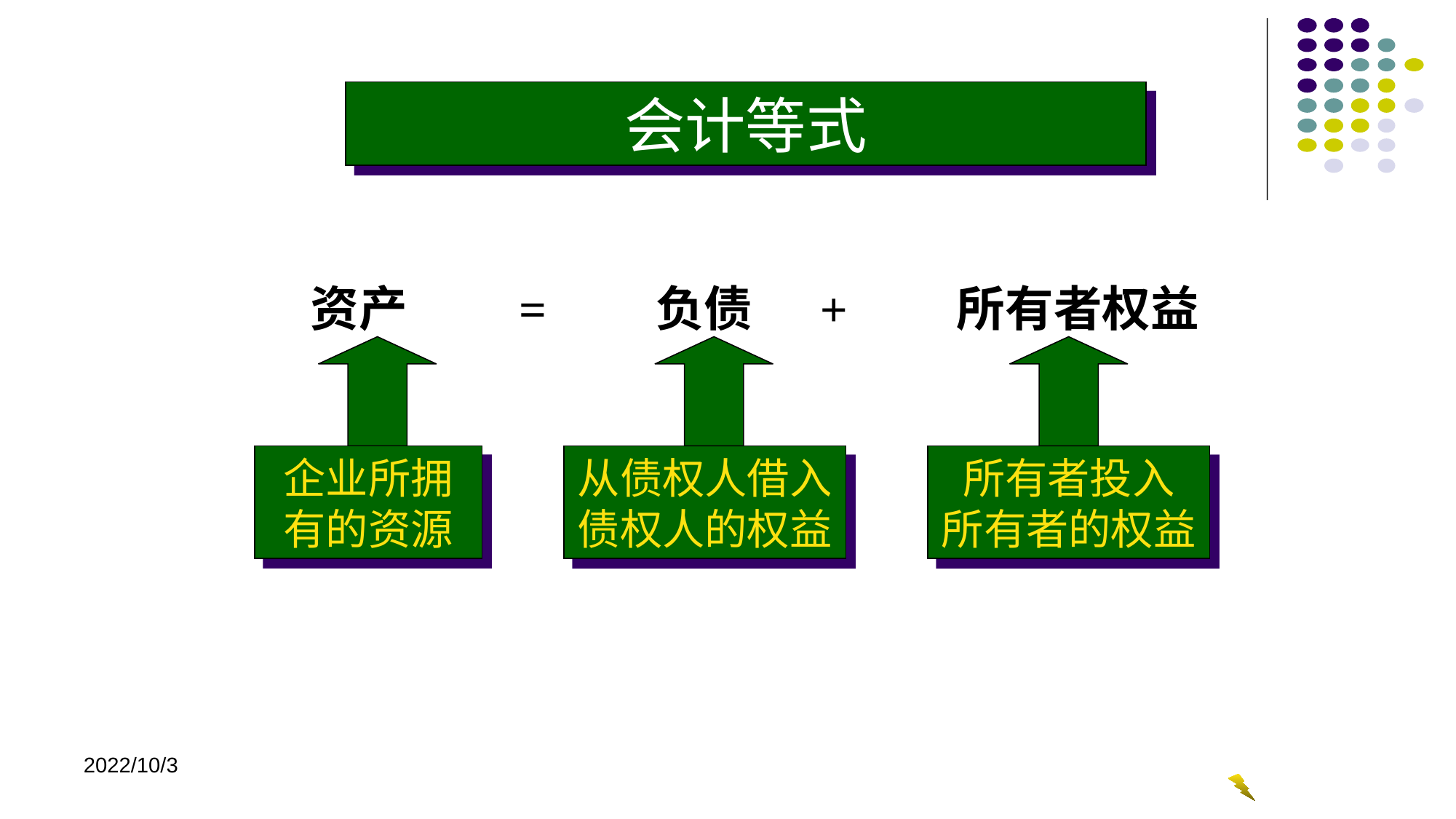

会计等式
资产         =        负债     +        所有者权益

企业所拥有的资源
从债权人借入债权人的权益
所有者投入 所有者的权益
2022/10/3